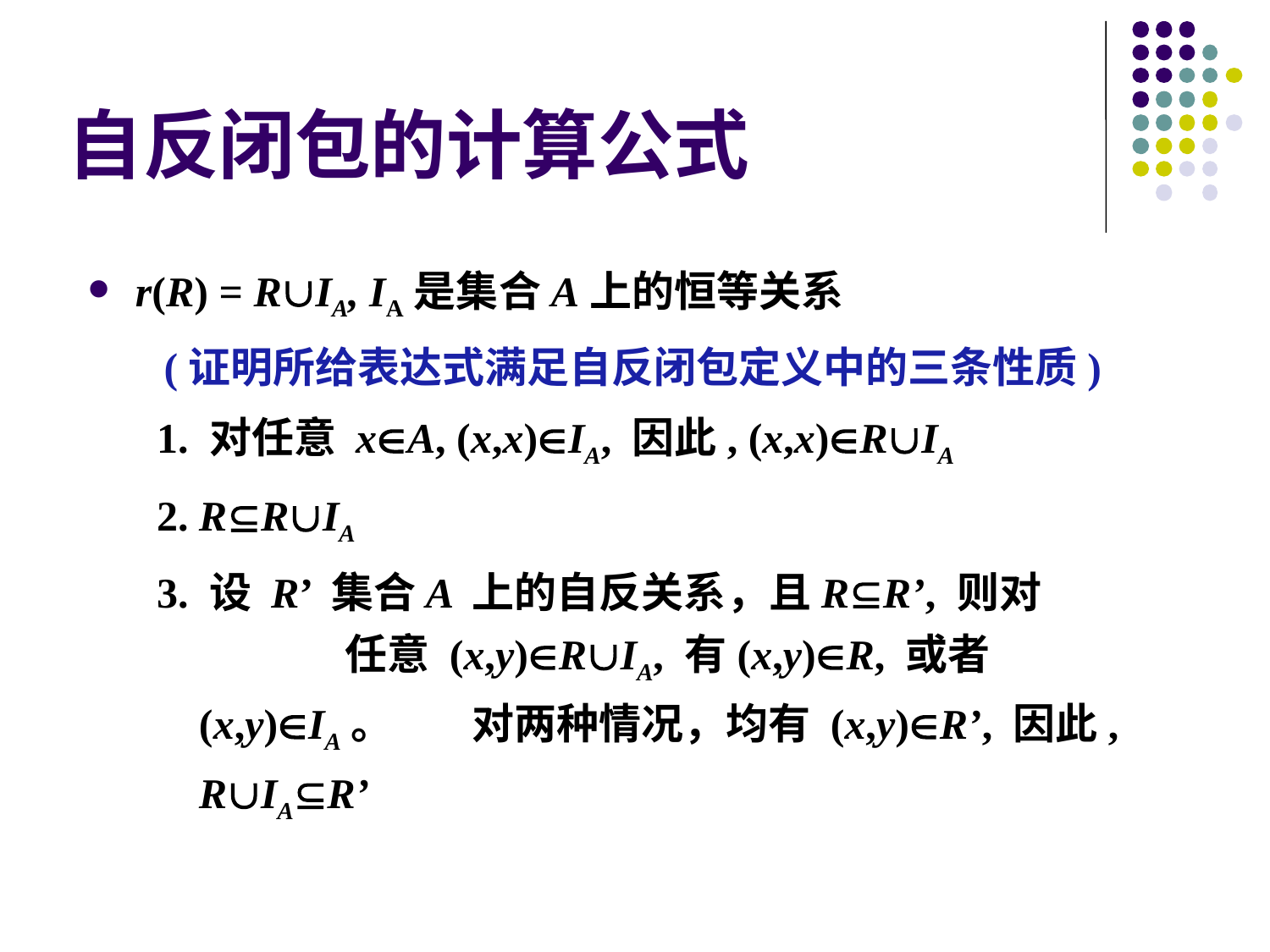

# 自反闭包的计算公式
r(R) = R∪IA, IA是集合A上的恒等关系
(证明所给表达式满足自反闭包定义中的三条性质)
  1. 对任意 x∈A, (x,x)∈IA, 因此, (x,x)∈R∪IA
  2. R⊆R∪IA
  3. 设 R’ 集合A 上的自反关系，且R⊆R’, 则对     	  任意 (x,y)∈R∪IA, 有(x,y)∈R, 或者 (x,y)∈IA。 	  对两种情况，均有 (x,y)∈R’, 因此, R∪IA⊆R’